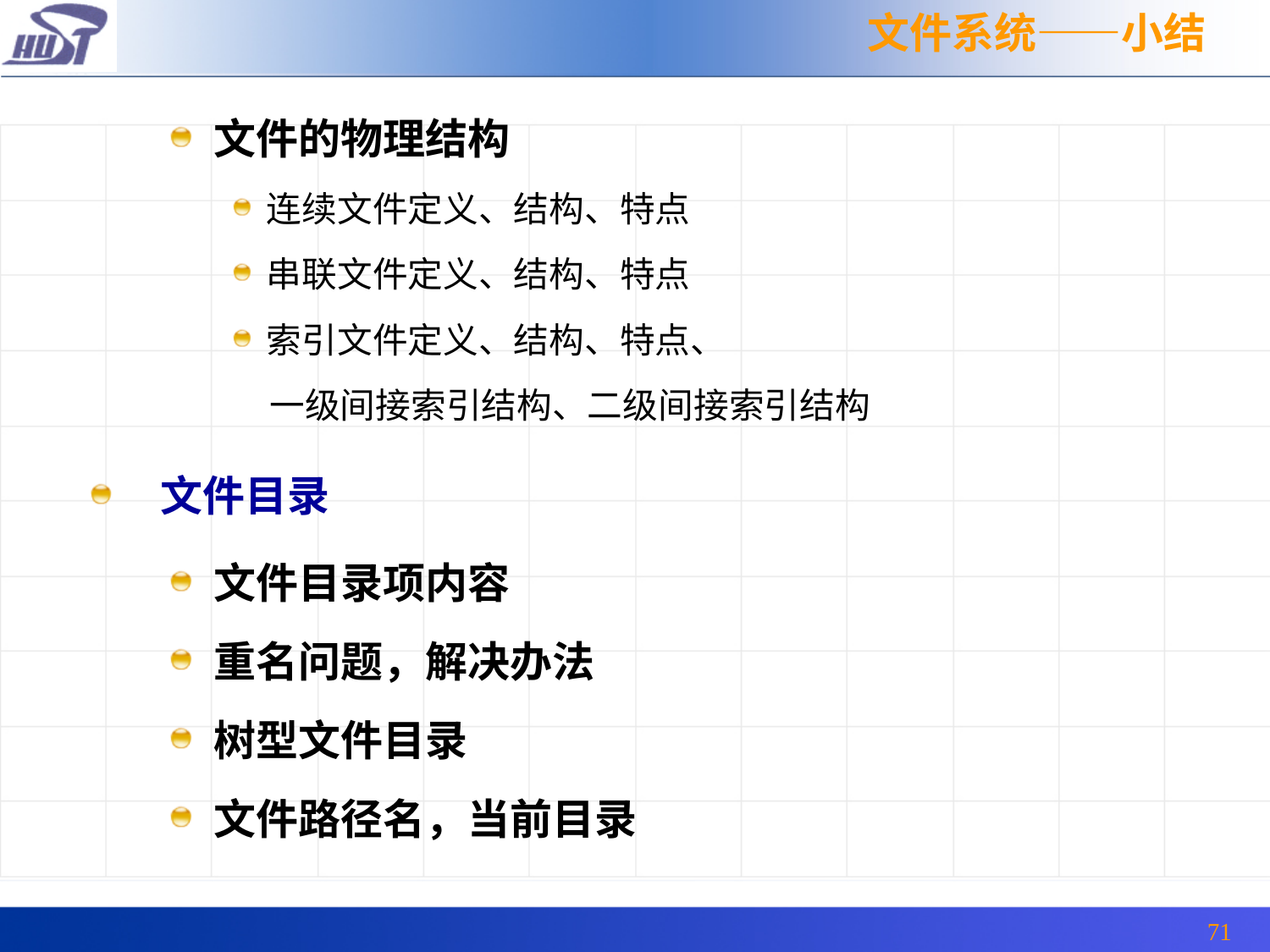

文件系统——小结
文件的物理结构
连续文件定义、结构、特点
串联文件定义、结构、特点
索引文件定义、结构、特点、
    一级间接索引结构、二级间接索引结构
文件目录
文件目录项内容
重名问题，解决办法
树型文件目录
文件路径名，当前目录
71